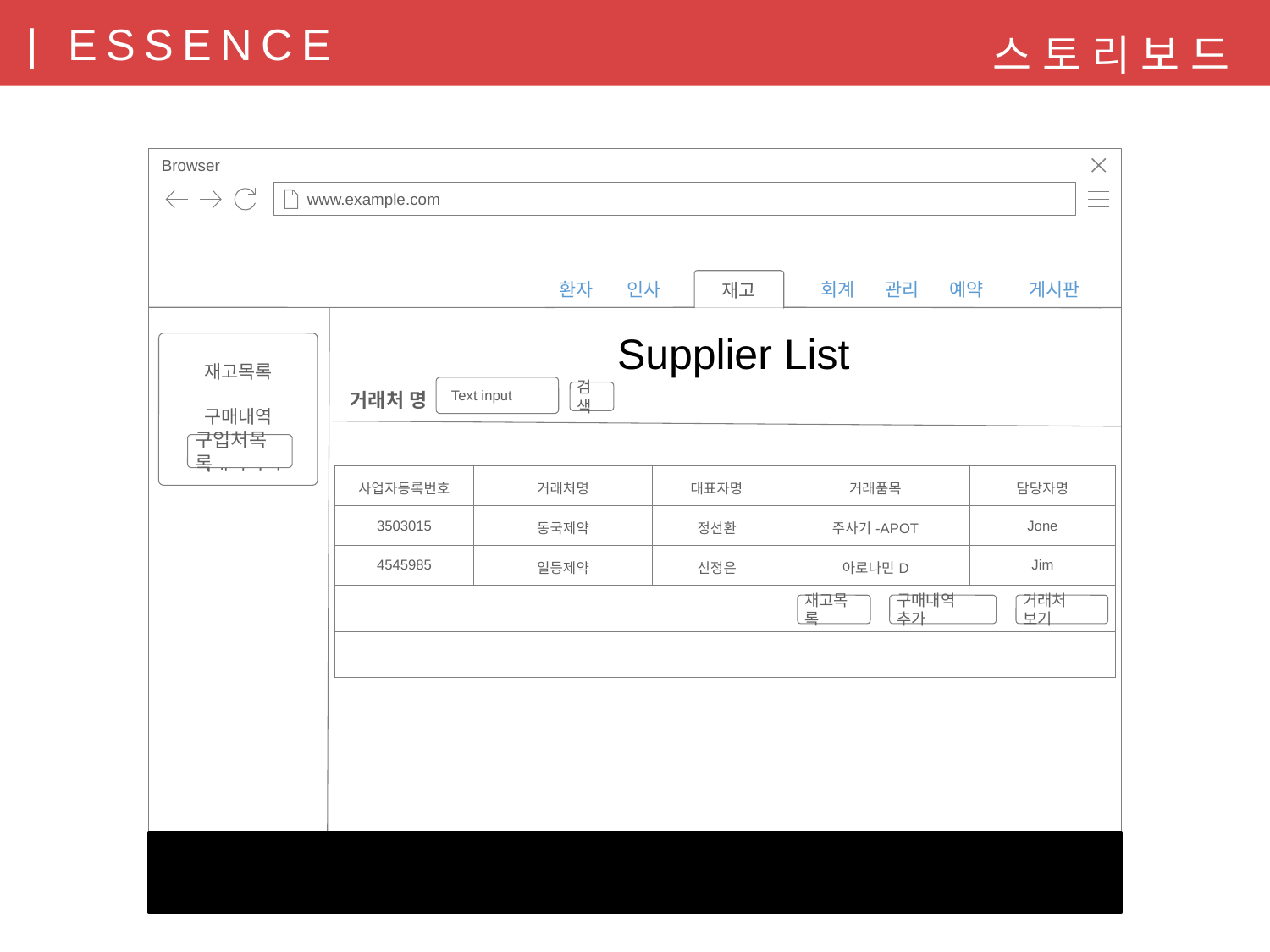

스토리보드
Browser

www.example.com

재고
환자
인사
재고         회계      관리      예약         게시판

Supplier List
재고목록
구매내역
거래처목록
Text input
검색
거래처 명
구입처목록
재고목록
구매내역 추가
거래처 보기

| 사업자등록번호 | 거래처명 | 대표자명 | 거래품목 | 담당자명 |
| --- | --- | --- | --- | --- |
| 3503015 | 동국제약 | 정선환 | 주사기-APOT | Jone |
| 4545985 | 일등제약 | 신정은 | 아로나민D | Jim |
|  |  |  |  |  |
|  |  |  |  |  |